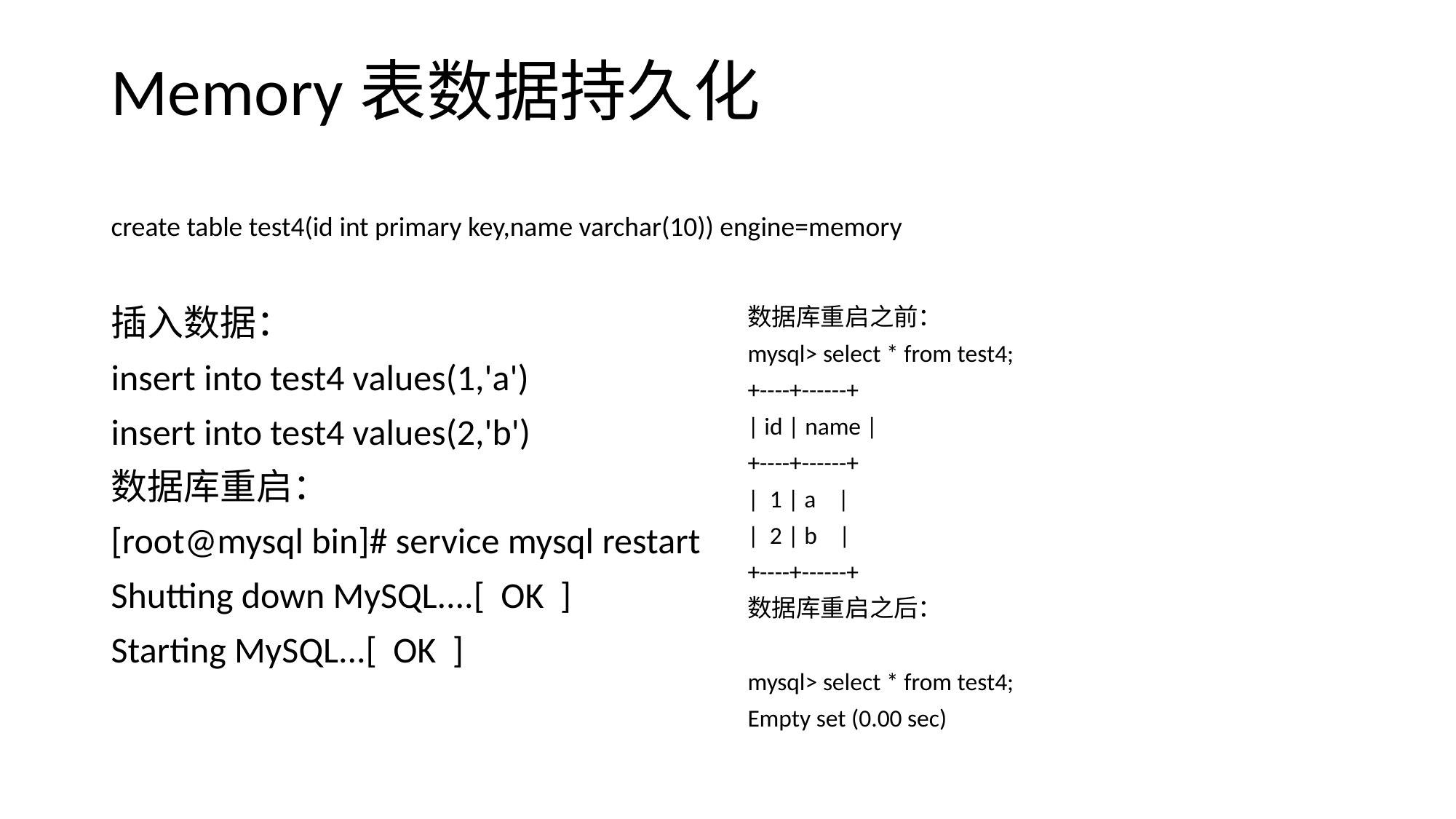

# Memory表数据持久化
create table test4(id int primary key,name varchar(10)) engine=memory
插入数据：
insert into test4 values(1,'a')
insert into test4 values(2,'b')
数据库重启：
[root@mysql bin]# service mysql restart
Shutting down MySQL....[  OK  ]
Starting MySQL...[  OK  ]
数据库重启之前：
mysql> select * from test4;
+----+------+
| id | name |
+----+------+
|  1 | a    |
|  2 | b    |
+----+------+
数据库重启之后：

mysql> select * from test4;
Empty set (0.00 sec)